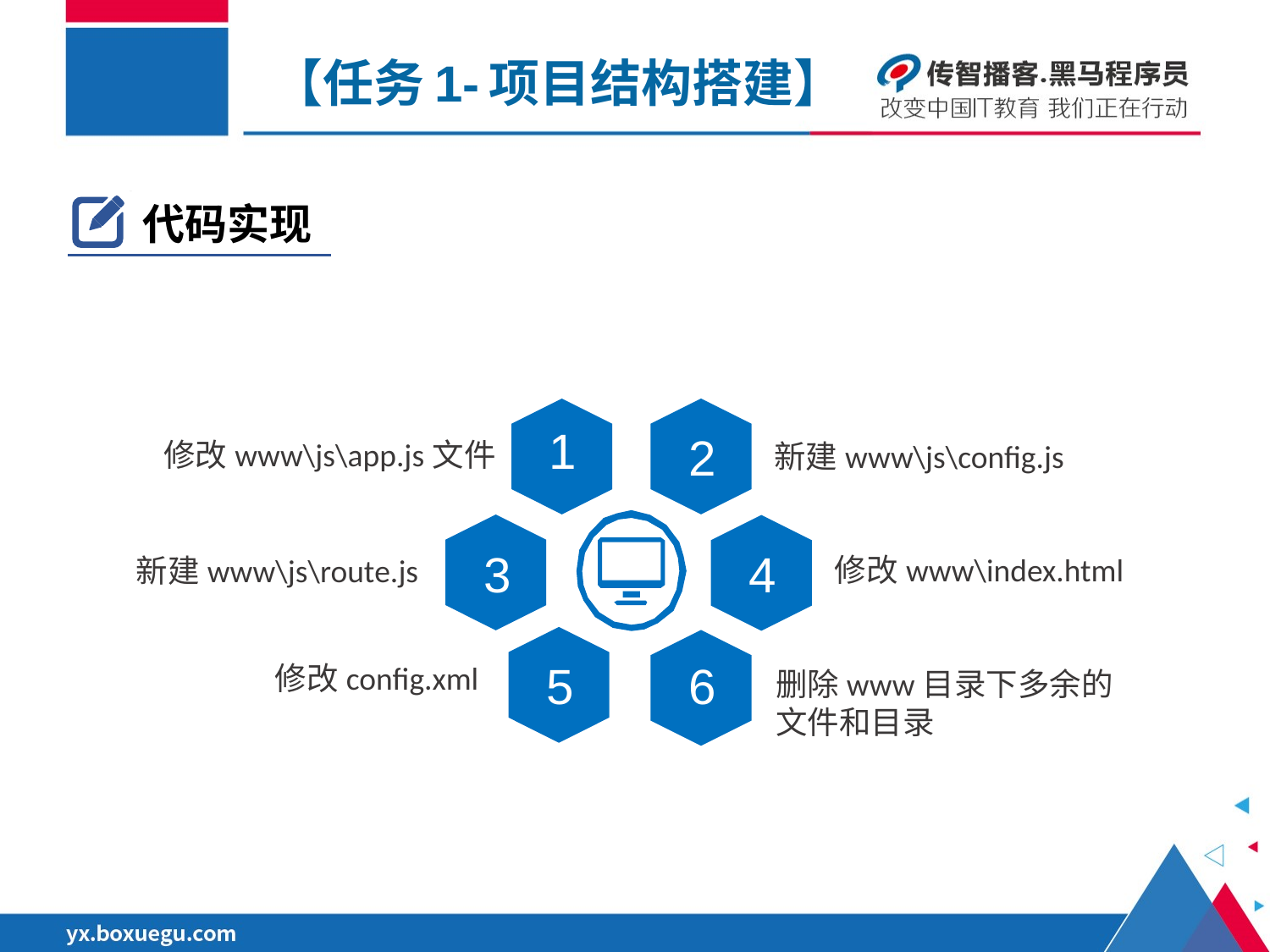

【任务1-项目结构搭建】
代码实现

1
2
修改www\js\app.js文件
新建www\js\config.js

3
4
修改www\index.html
新建www\js\route.js

5
6
修改config.xml
删除www目录下多余的文件和目录